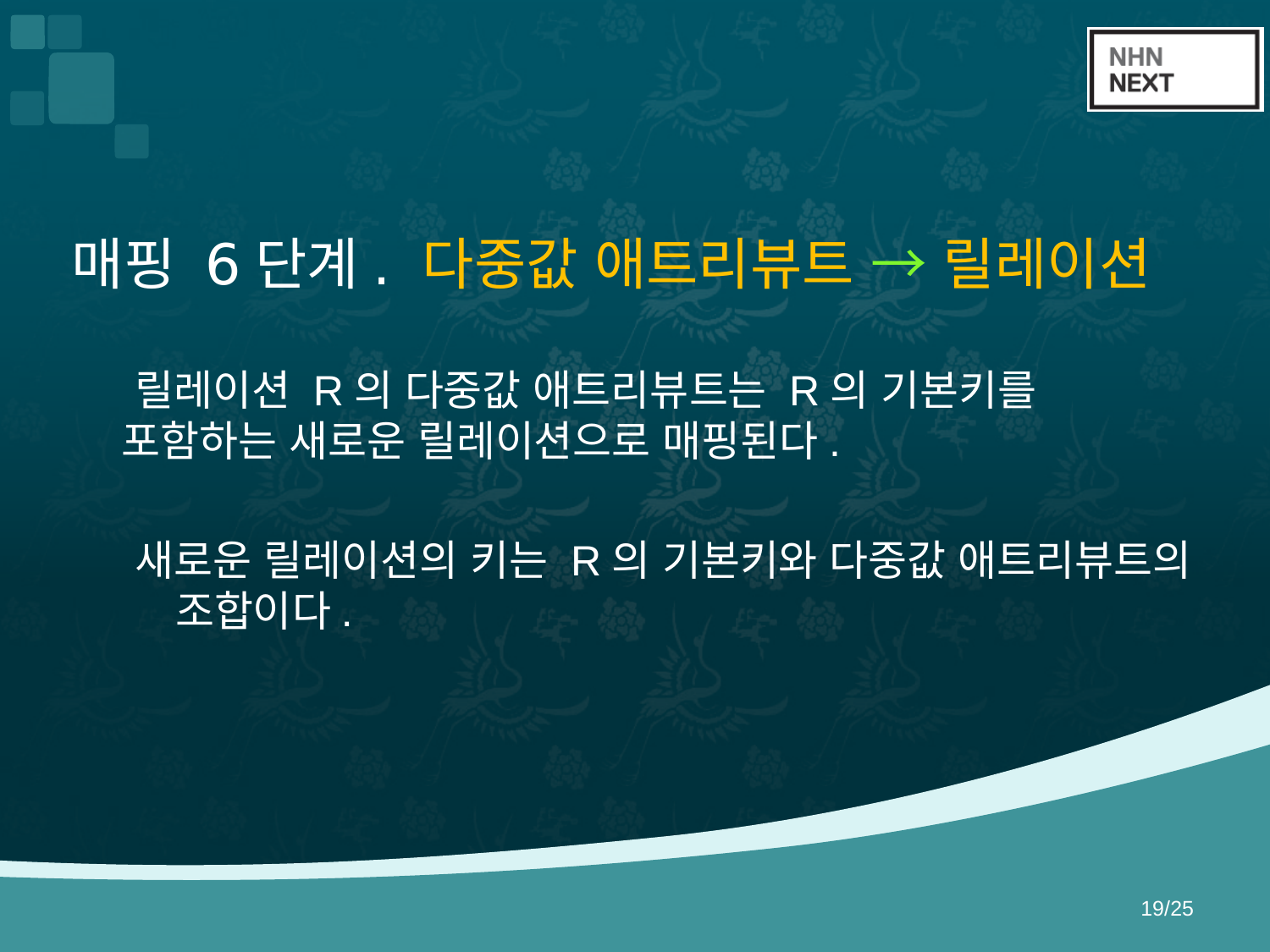

#
매핑 6단계. 다중값 애트리뷰트 → 릴레이션

릴레이션 R의 다중값 애트리뷰트는 R의 기본키를 포함하는 새로운 릴레이션으로 매핑된다.

새로운 릴레이션의 키는 R의 기본키와 다중값 애트리뷰트의 조합이다.
19/25